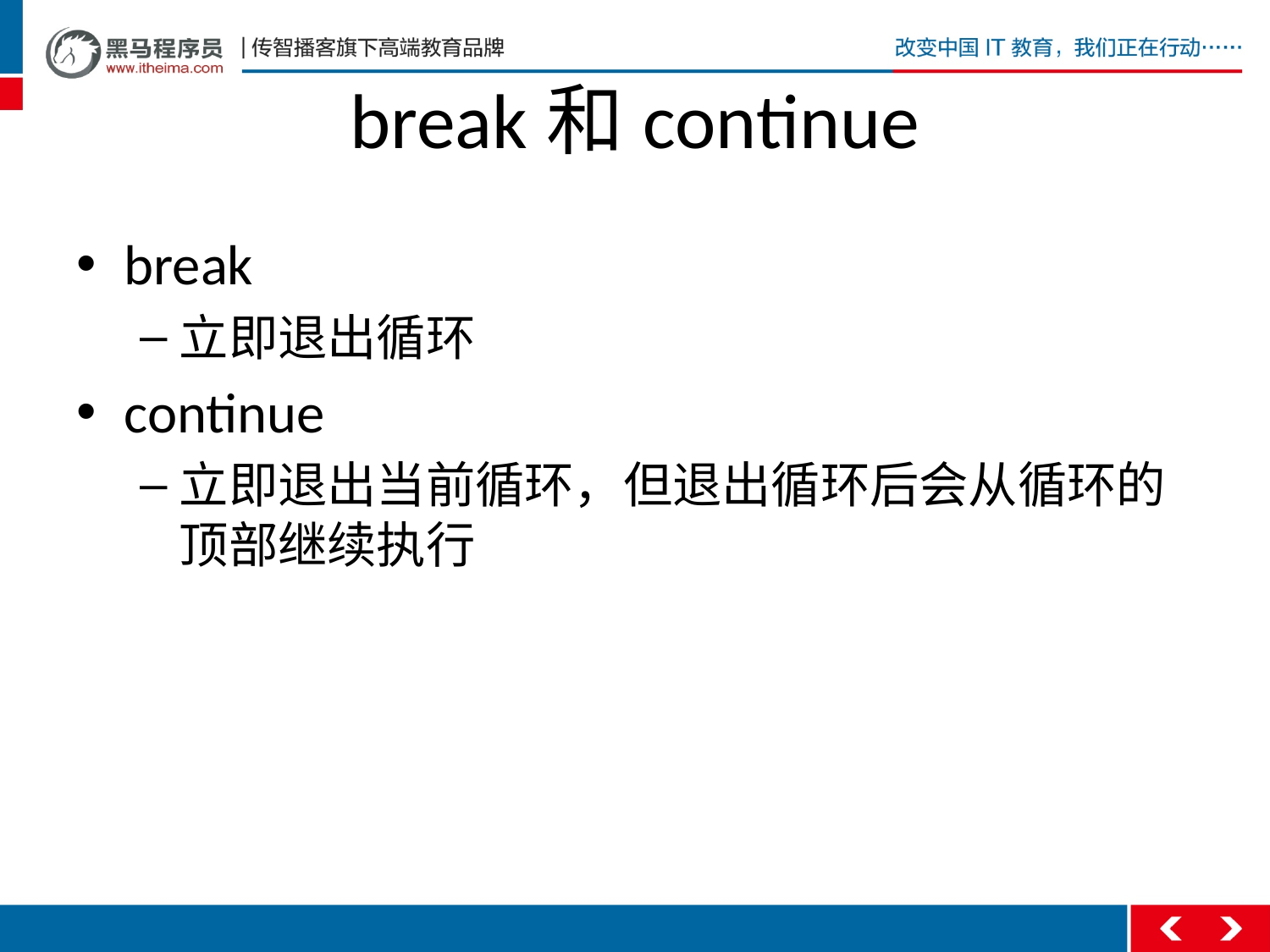

# break和continue
break
立即退出循环
continue
立即退出当前循环，但退出循环后会从循环的顶部继续执行